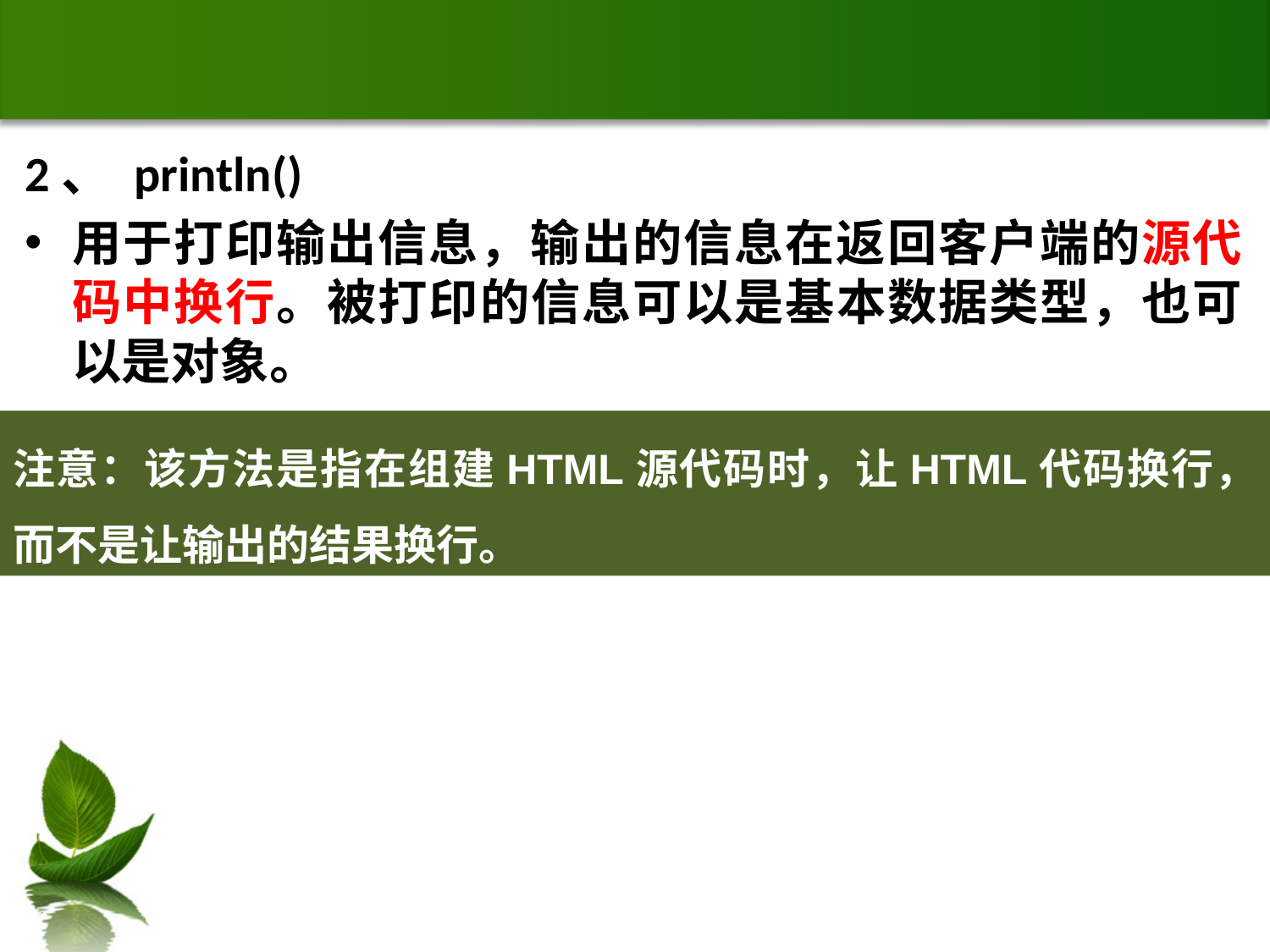

#
2、 println()
用于打印输出信息，输出的信息在返回客户端的源代码中换行。被打印的信息可以是基本数据类型，也可以是对象。
注意：该方法是指在组建HTML源代码时，让HTML代码换行，而不是让输出的结果换行。